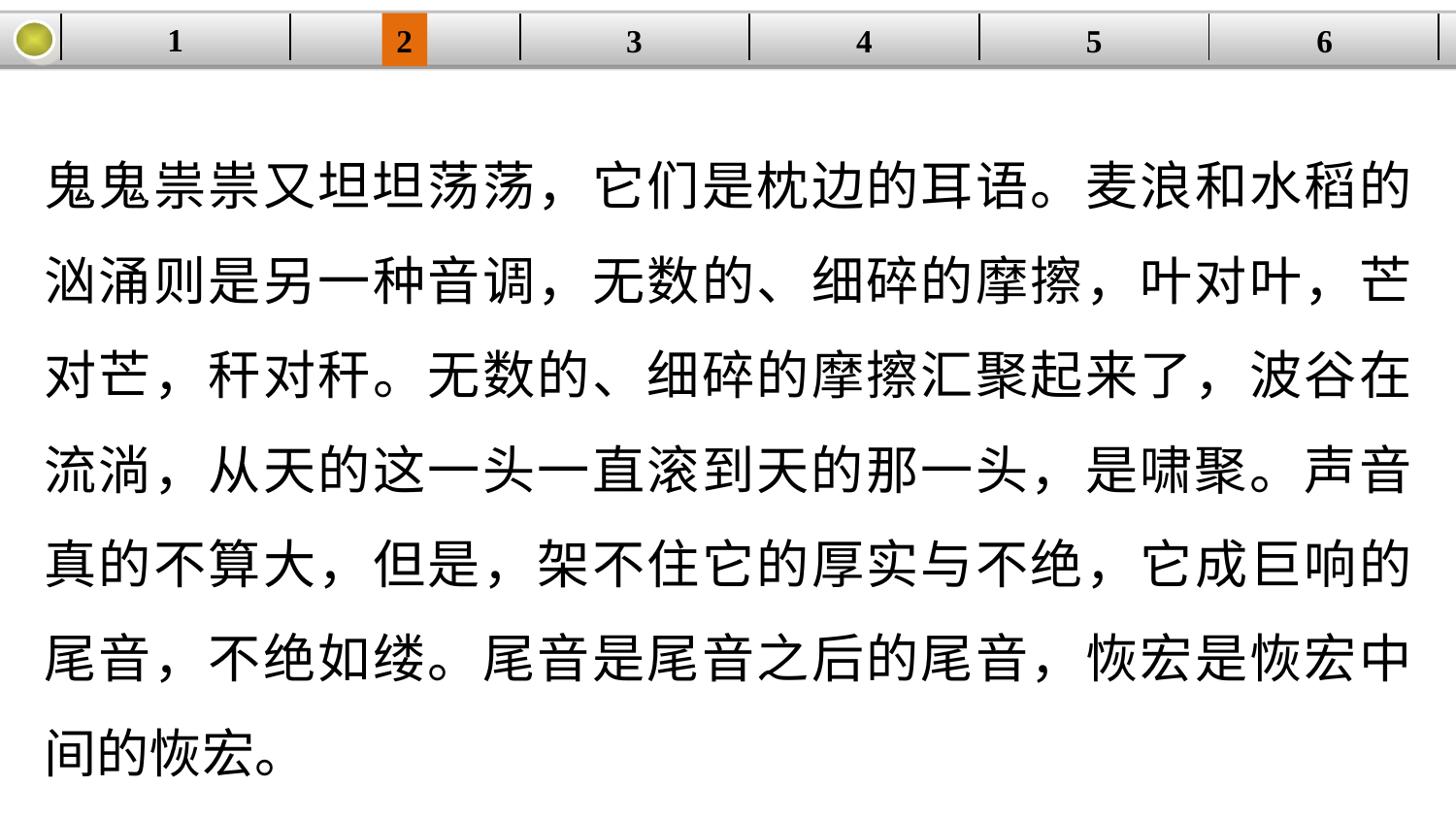

1
2
3
4
|  |  |  |  |  |  |
| --- | --- | --- | --- | --- | --- |
5
6

鬼鬼祟祟又坦坦荡荡，它们是枕边的耳语。麦浪和水稻的汹涌则是另一种音调，无数的、细碎的摩擦，叶对叶，芒对芒，秆对秆。无数的、细碎的摩擦汇聚起来了，波谷在流淌，从天的这一头一直滚到天的那一头，是啸聚。声音真的不算大，但是，架不住它的厚实与不绝，它成巨响的尾音，不绝如缕。尾音是尾音之后的尾音，恢宏是恢宏中间的恢宏。